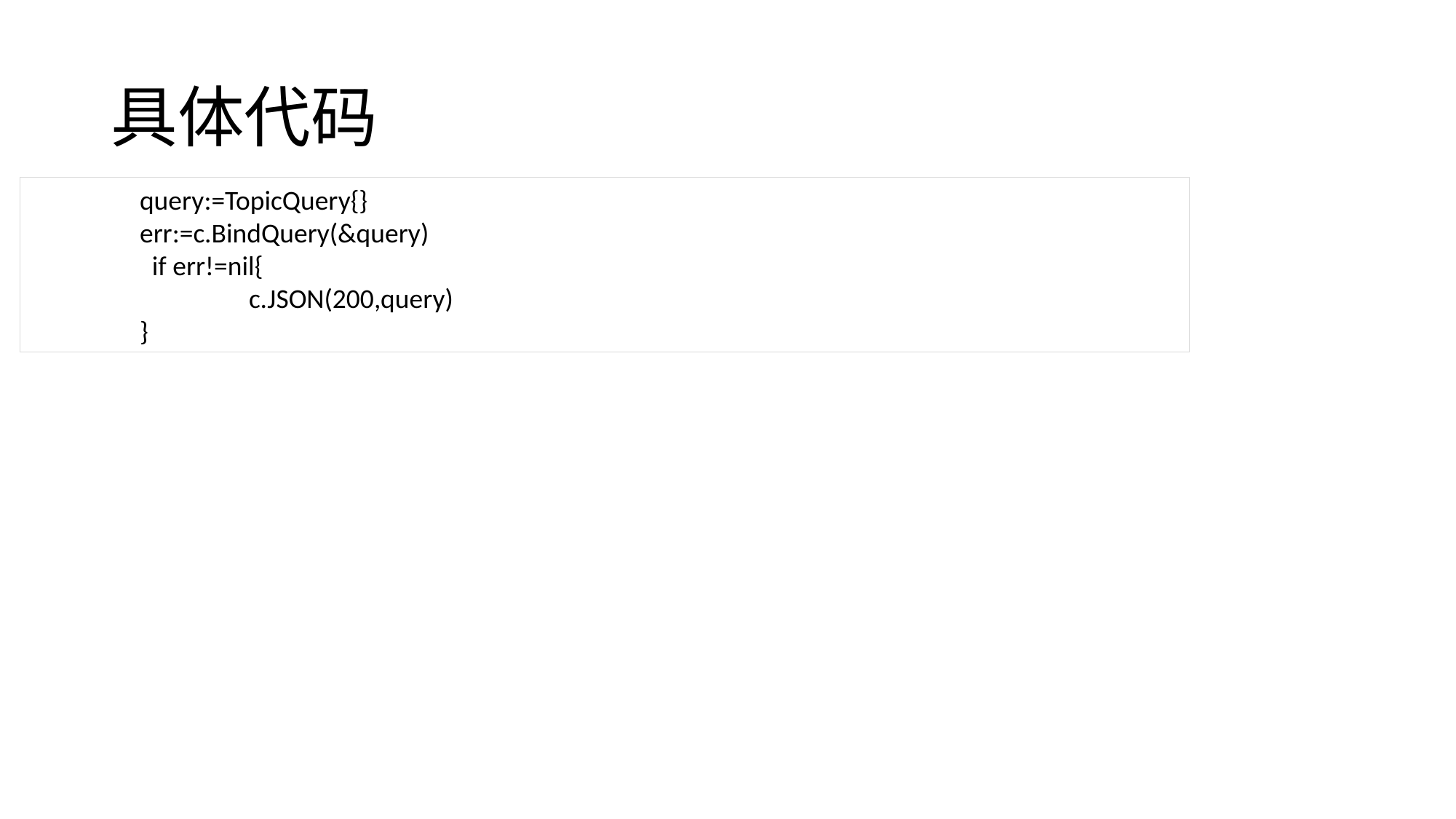

# 具体代码
	query:=TopicQuery{}
	err:=c.BindQuery(&query)
	  if err!=nil{
		c.JSON(200,query)
	}